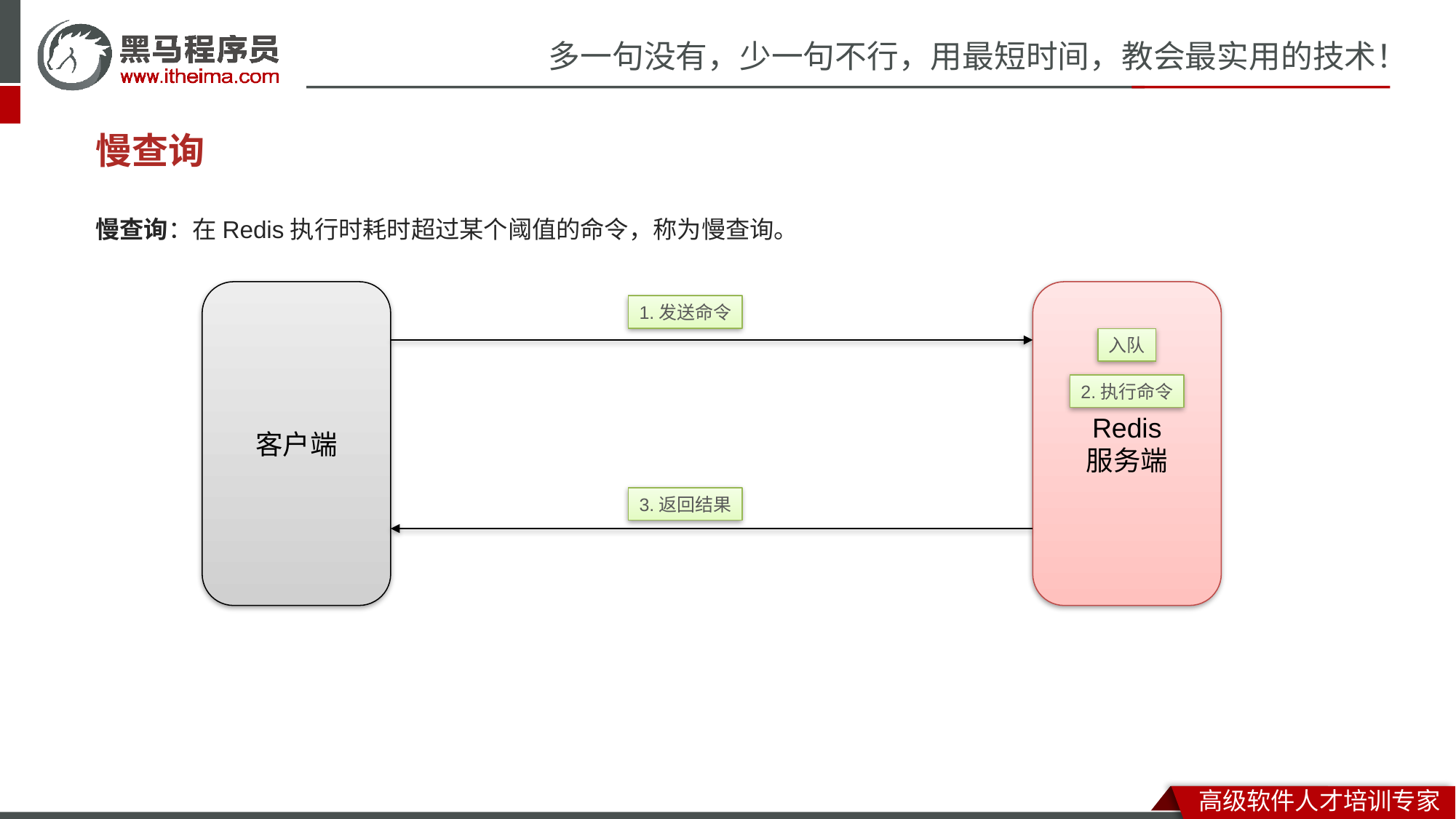

# 慢查询
慢查询：在Redis执行时耗时超过某个阈值的命令，称为慢查询。

客户端
Redis
服务端
1.发送命令
入队
2.执行命令
3.返回结果